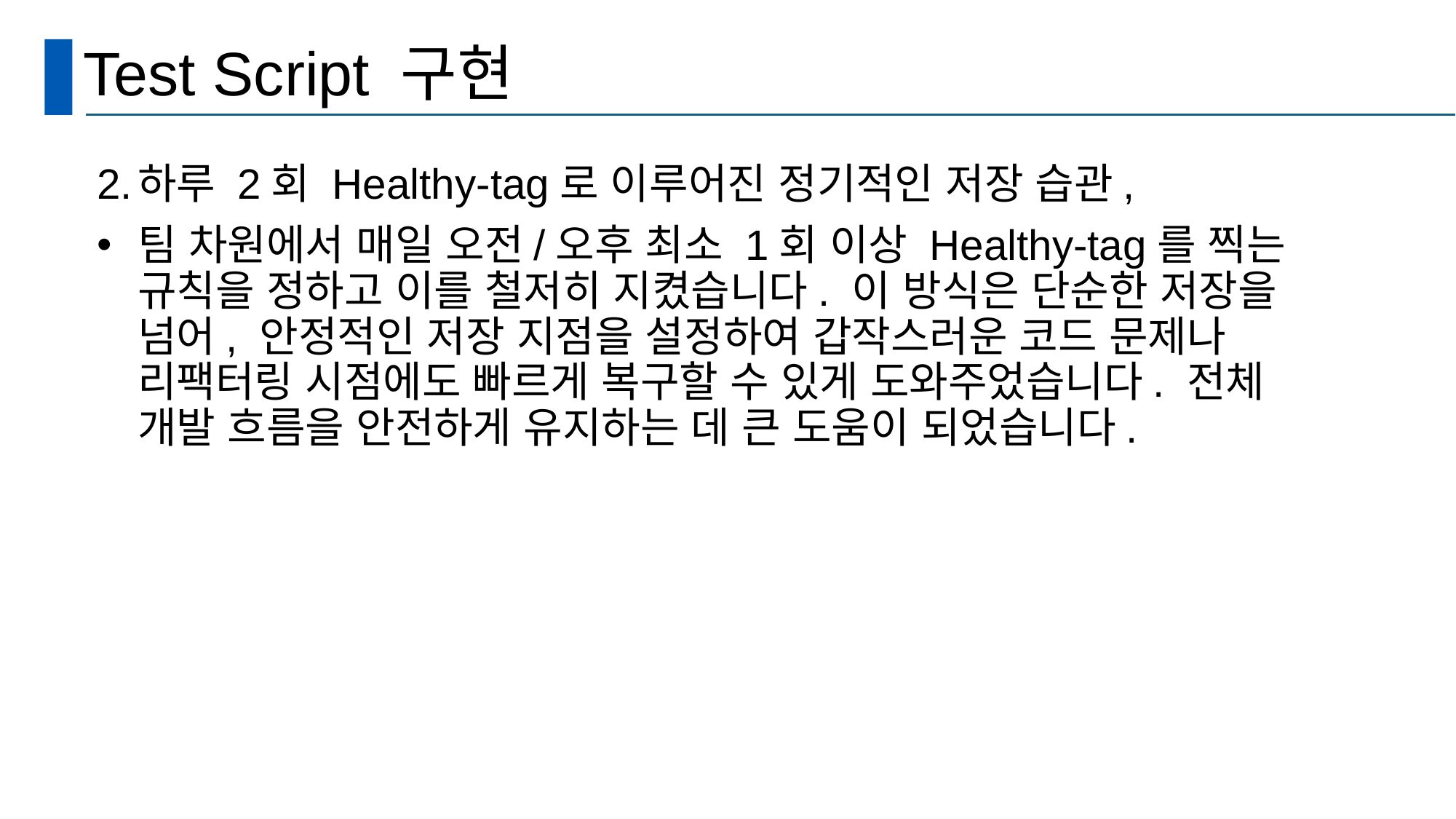

# Test Script 구현
하루 2회 Healthy-tag로 이루어진 정기적인 저장 습관,
팀 차원에서 매일 오전/오후 최소 1회 이상 Healthy-tag를 찍는 규칙을 정하고 이를 철저히 지켰습니다. 이 방식은 단순한 저장을 넘어, 안정적인 저장 지점을 설정하여 갑작스러운 코드 문제나 리팩터링 시점에도 빠르게 복구할 수 있게 도와주었습니다. 전체 개발 흐름을 안전하게 유지하는 데 큰 도움이 되었습니다.